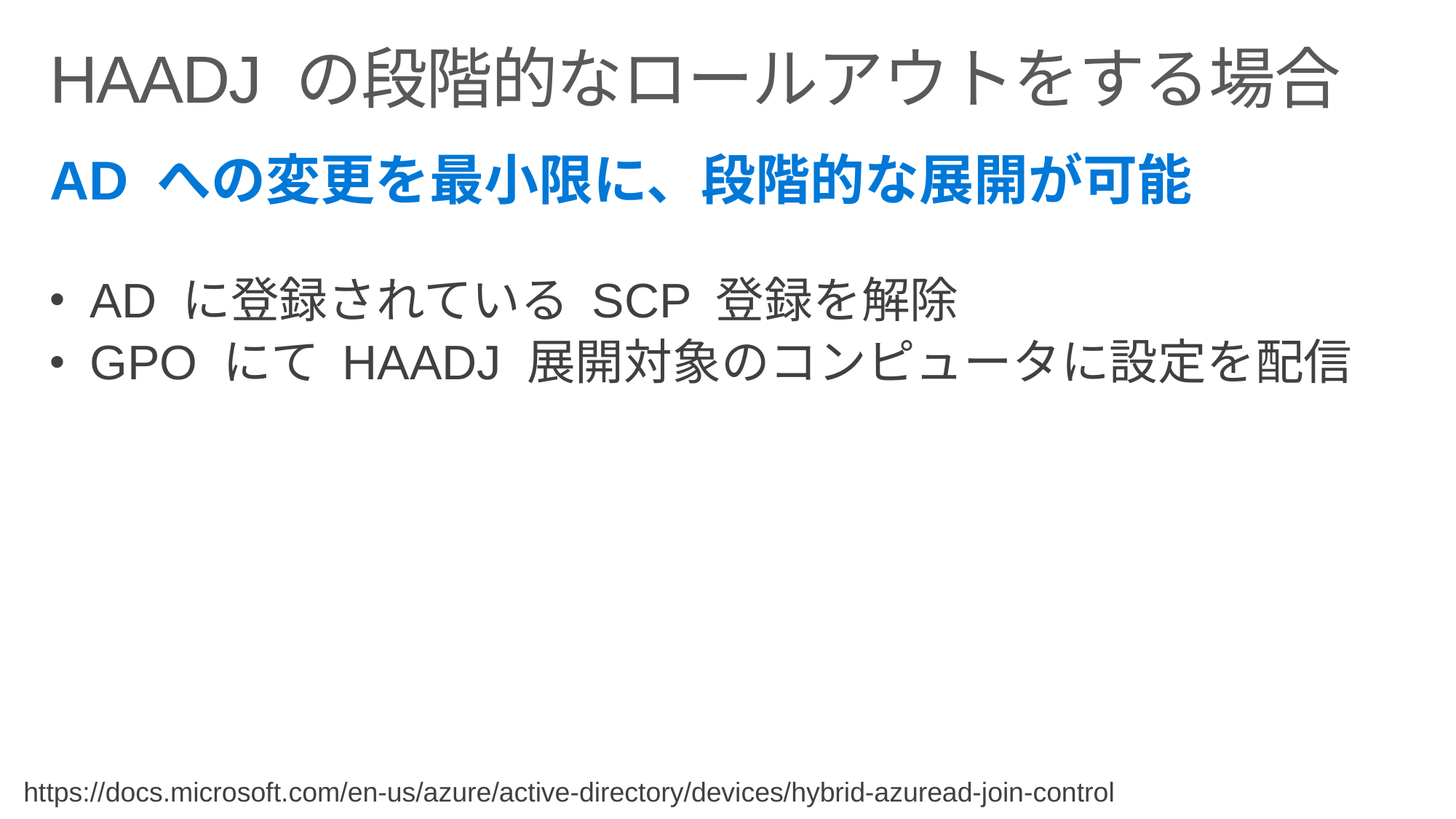

# HAADJ の段階的なロールアウトをする場合
AD への変更を最小限に、段階的な展開が可能

AD に登録されている SCP 登録を解除
GPO にて HAADJ 展開対象のコンピュータに設定を配信
https://docs.microsoft.com/en-us/azure/active-directory/devices/hybrid-azuread-join-control